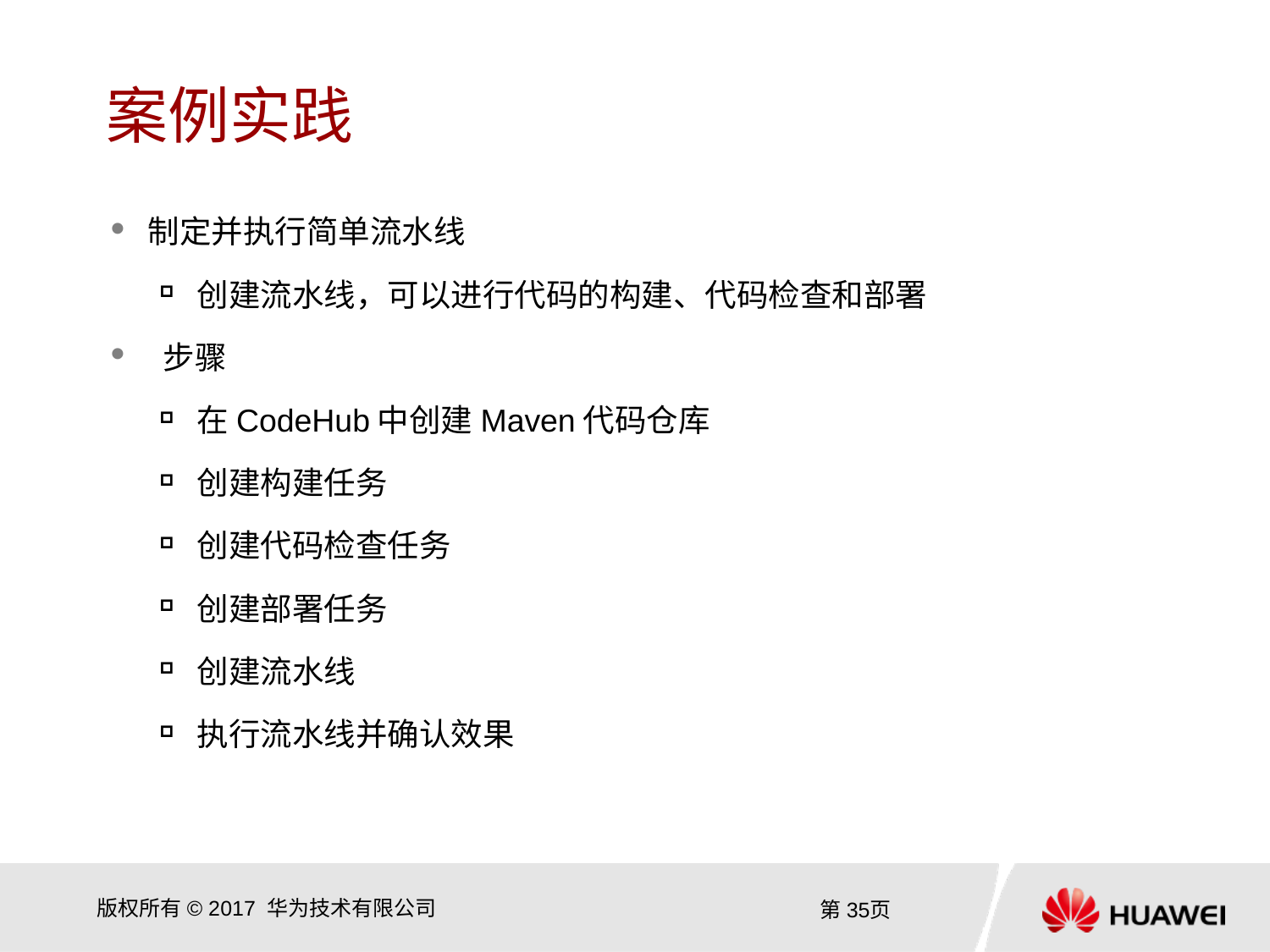

# 案例实践
制定并执行简单流水线
创建流水线，可以进行代码的构建、代码检查和部署
 步骤
在CodeHub中创建Maven代码仓库
创建构建任务
创建代码检查任务
创建部署任务
创建流水线
执行流水线并确认效果